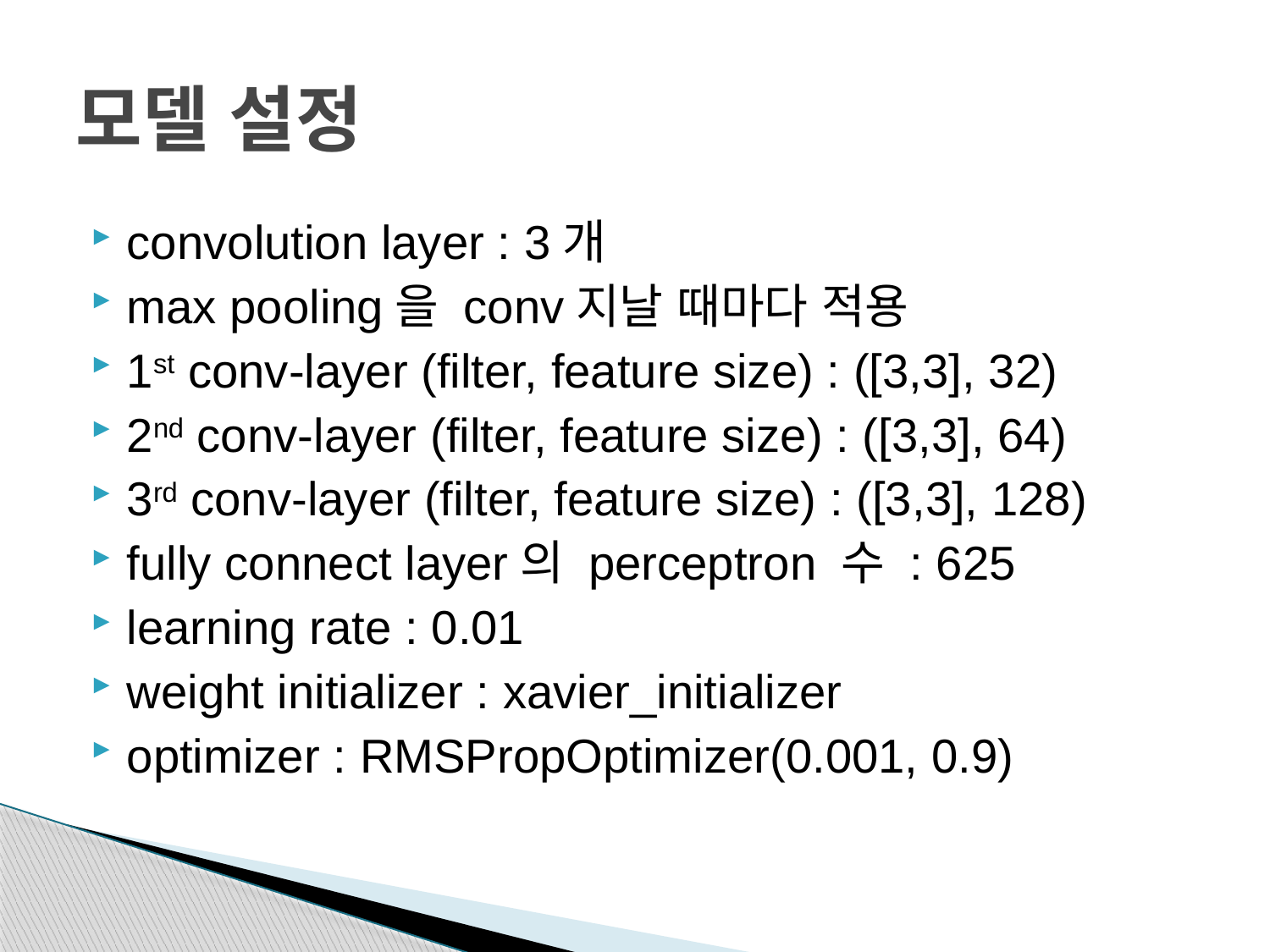

# 모델 설정
convolution layer : 3개
max pooling을 conv지날 때마다 적용
1st conv-layer (filter, feature size) : ([3,3], 32)
2nd conv-layer (filter, feature size) : ([3,3], 64)
3rd conv-layer (filter, feature size) : ([3,3], 128)
fully connect layer의 perceptron 수 : 625
learning rate : 0.01
weight initializer : xavier_initializer
optimizer : RMSPropOptimizer(0.001, 0.9)